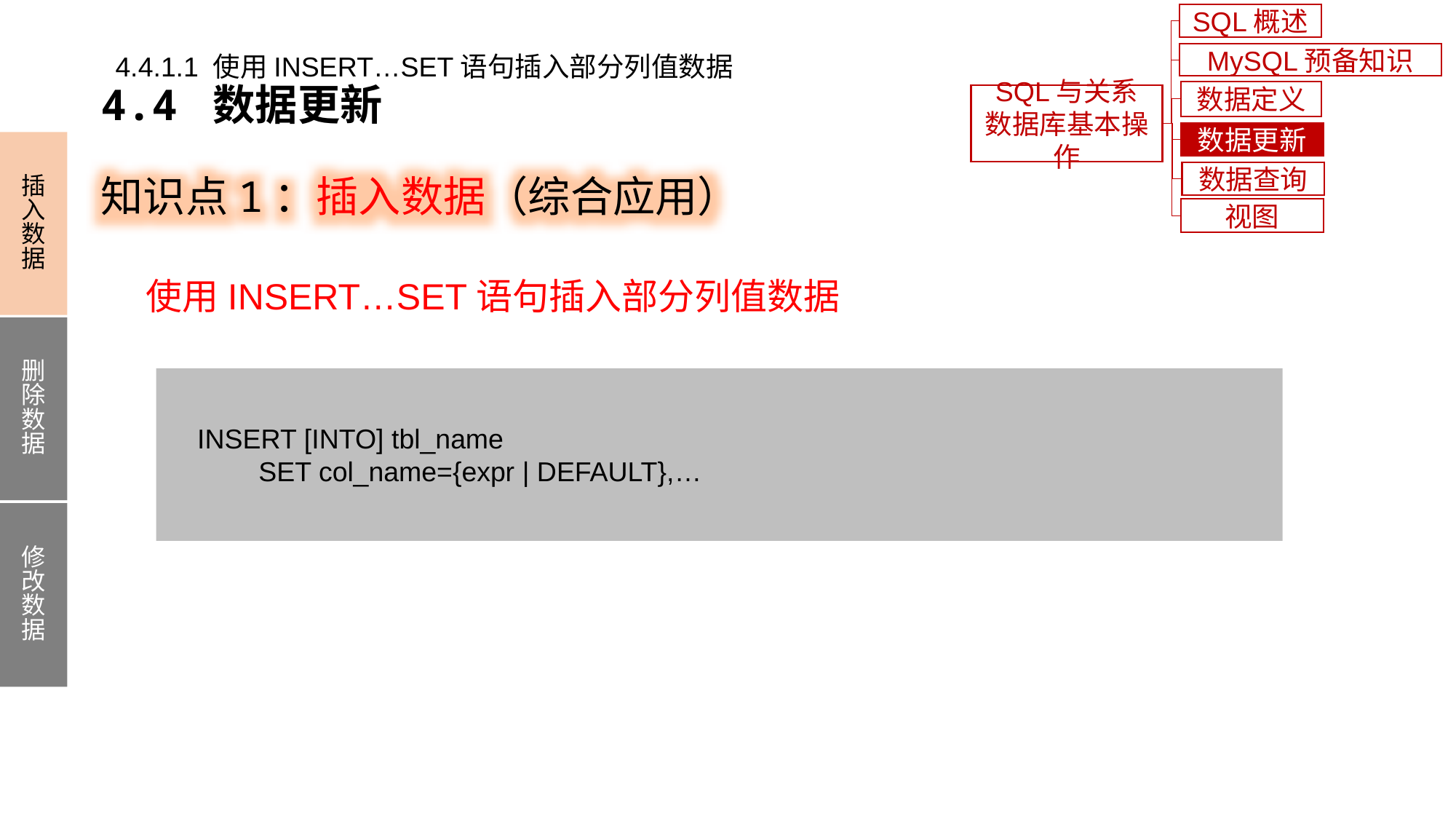

SQL概述
4.4.1.1 使用INSERT…SET语句插入部分列值数据
MySQL预备知识
4.4 数据更新
数据定义
SQL与关系数据库基本操作
数据更新
知识点1：插入数据（综合应用）
插入数据
删除数据
修改数据
数据查询
视图
使用INSERT…SET语句插入部分列值数据
    INSERT [INTO] tbl_name
            SET col_name={expr | DEFAULT},…